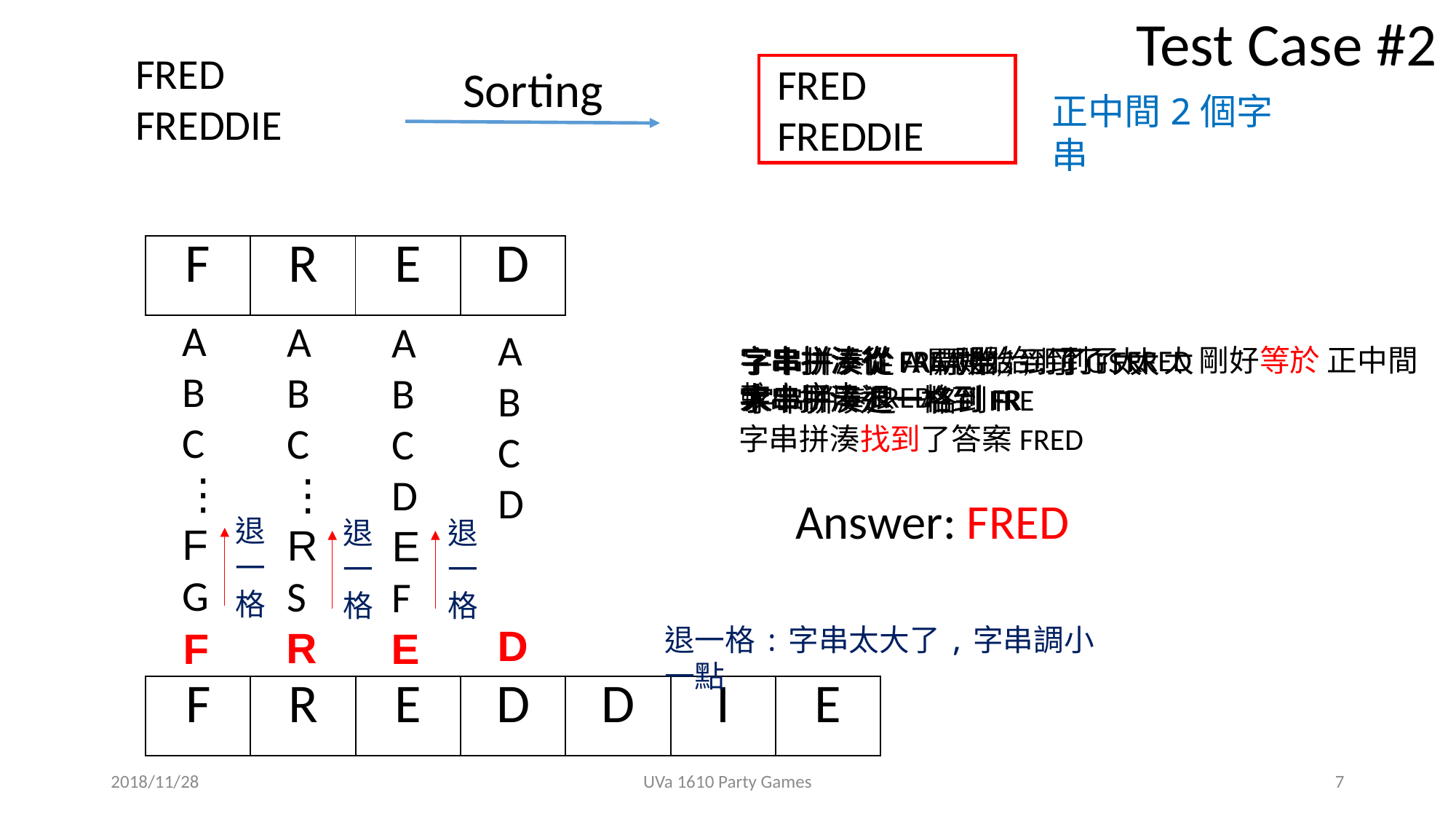

Test Case #2
FRED
FREDDIE
FRED
FREDDIE
Sorting

正中間2個字串
| F | R | E | D |
| --- | --- | --- | --- |
A
B
C
⋮
F
G
A
B
C
⋮
R
S
A
B
C
D
E
F
A
B
C
D

字串拼湊從FREA開始, 到了FRED剛好等於 正中間較小字串FRED
字串拼湊從FRA開始, 到了FRF太大
字串拼湊從A開始, 到了G太大
字串拼湊從FA開始, 到了FS太大
字串拼湊退一格到FR
字串拼湊退一格到FRE
字串拼湊退一格到F
字串拼湊找到了答案FRED
Answer: FRED
退一格
退一格
退一格
D
R
退一格:字串太大了,字串調小一點
F
E
| F | R | E | D | D | I | E |
| --- | --- | --- | --- | --- | --- | --- |
2018/11/28
UVa 1610 Party Games
7